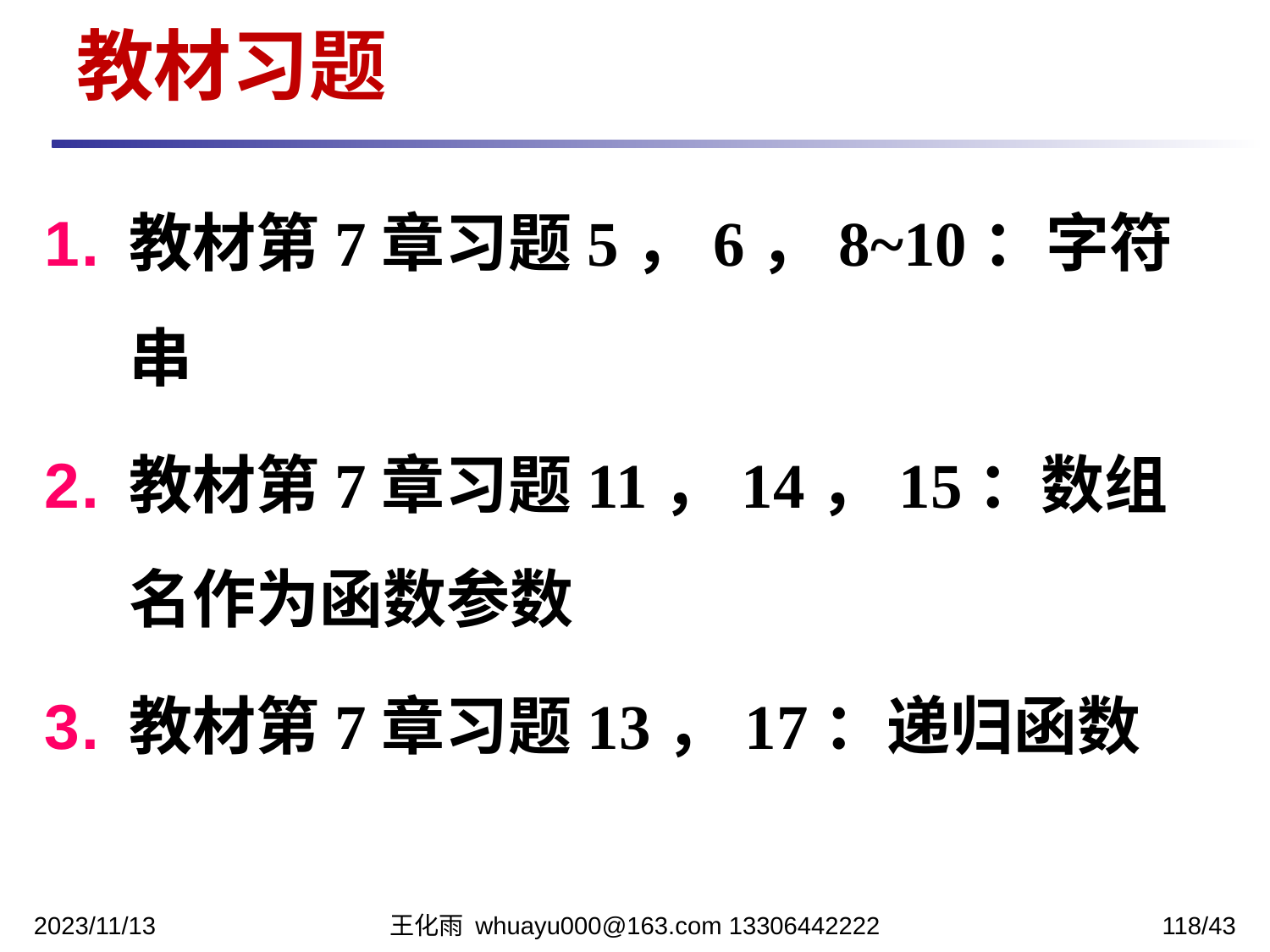

教材习题
教材第7章习题5，6，8~10：字符串
教材第7章习题11，14，15：数组名作为函数参数
教材第7章习题13，17：递归函数

2023/11/13
王化雨 whuayu000@163.com 13306442222
118/43